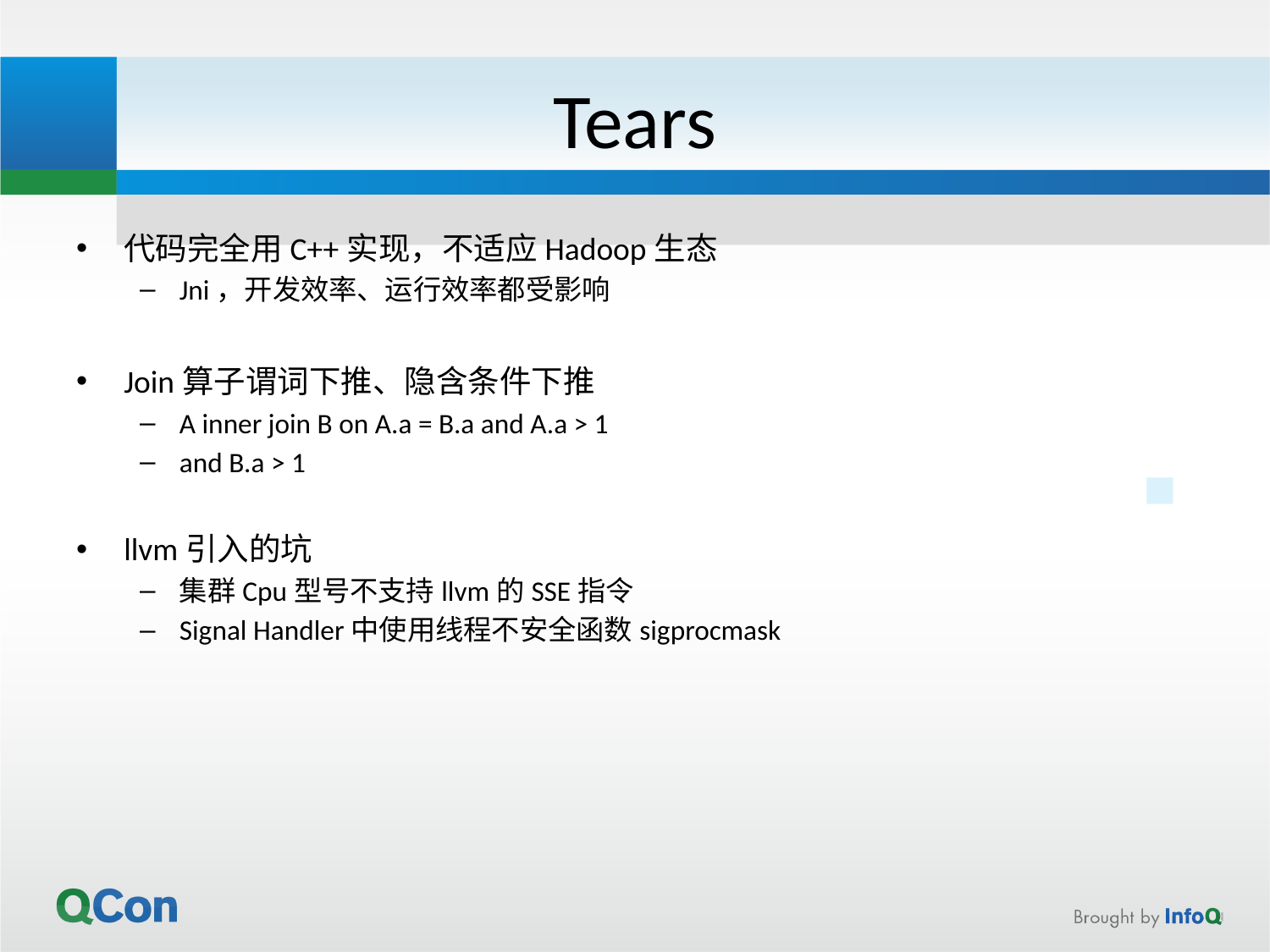

# Tears
代码完全用C++实现，不适应Hadoop生态
Jni，开发效率、运行效率都受影响

Join算子谓词下推、隐含条件下推
A inner join B on A.a = B.a and A.a > 1
and B.a > 1

llvm引入的坑
集群Cpu型号不支持llvm的SSE指令
Signal Handler中使用线程不安全函数sigprocmask